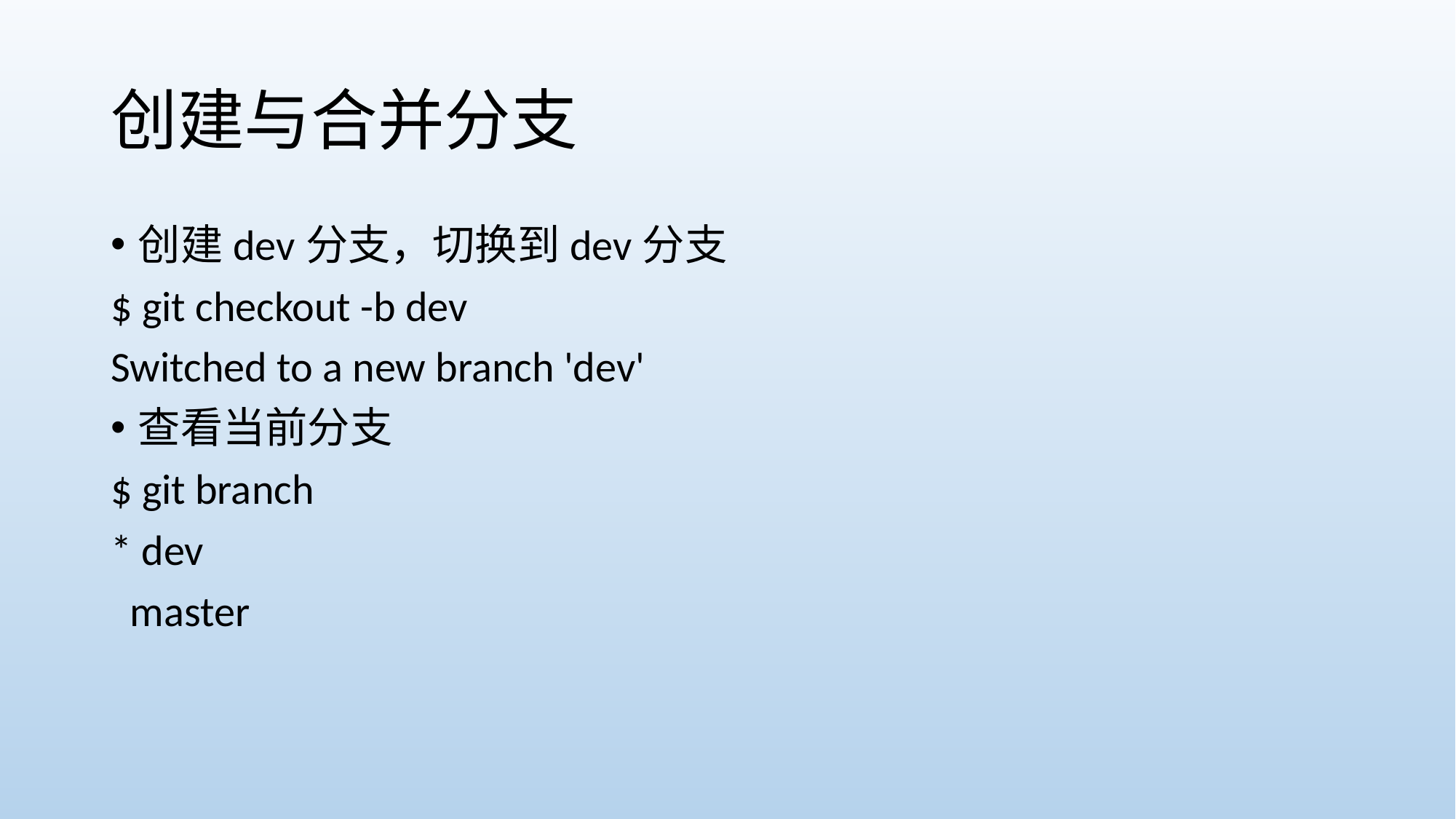

# 创建与合并分支
创建dev分支，切换到dev分支
$ git checkout -b dev
Switched to a new branch 'dev'
查看当前分支
$ git branch
* dev
  master